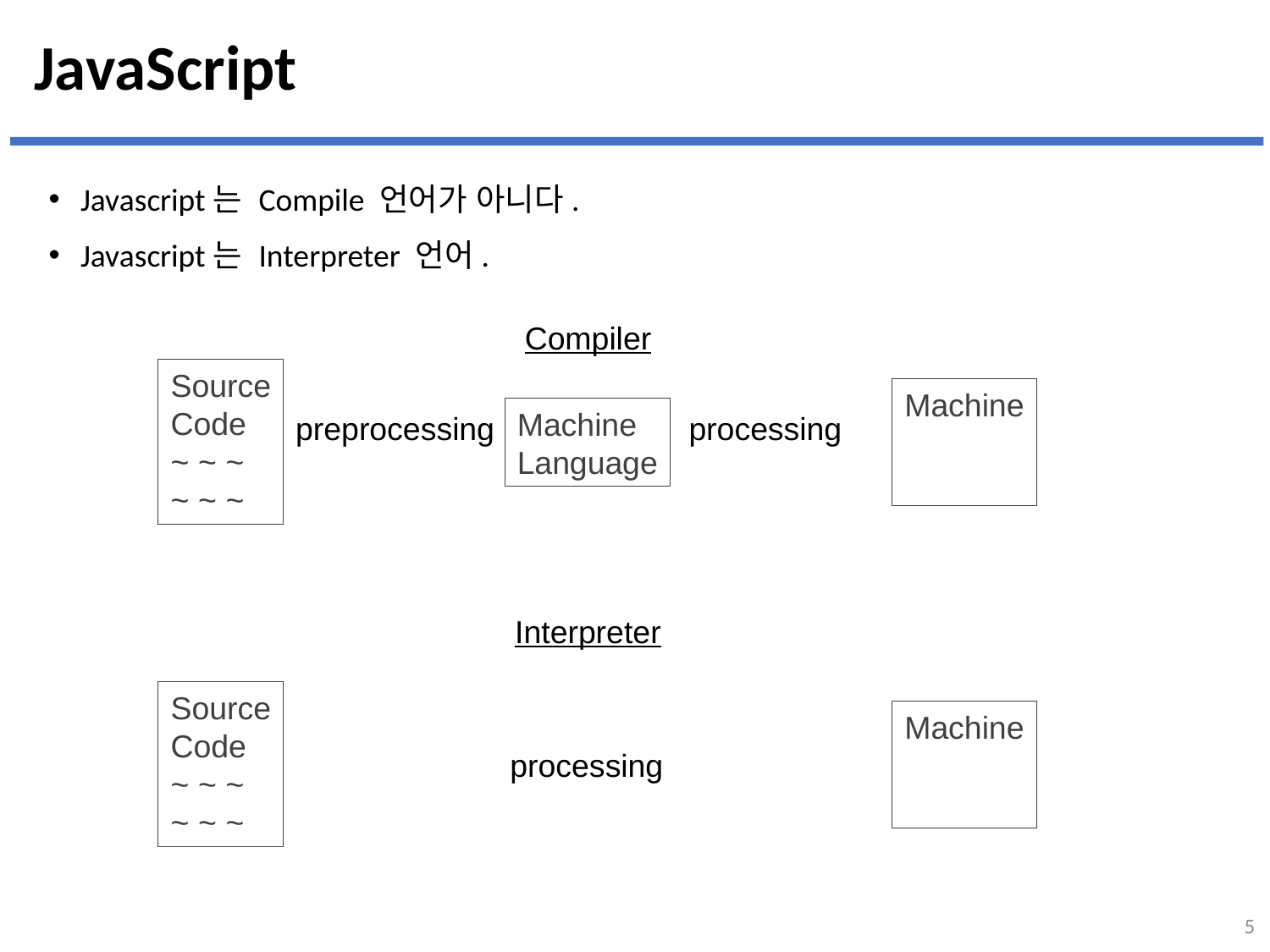

# JavaScript
Javascript는 Compile 언어가 아니다.
Javascript는 Interpreter 언어.

Compiler
Source
Code
~ ~ ~
~ ~ ~
Machine

Machine
Language
preprocessing
processing
Interpreter
Source
Code
~ ~ ~
~ ~ ~
Machine

processing
5